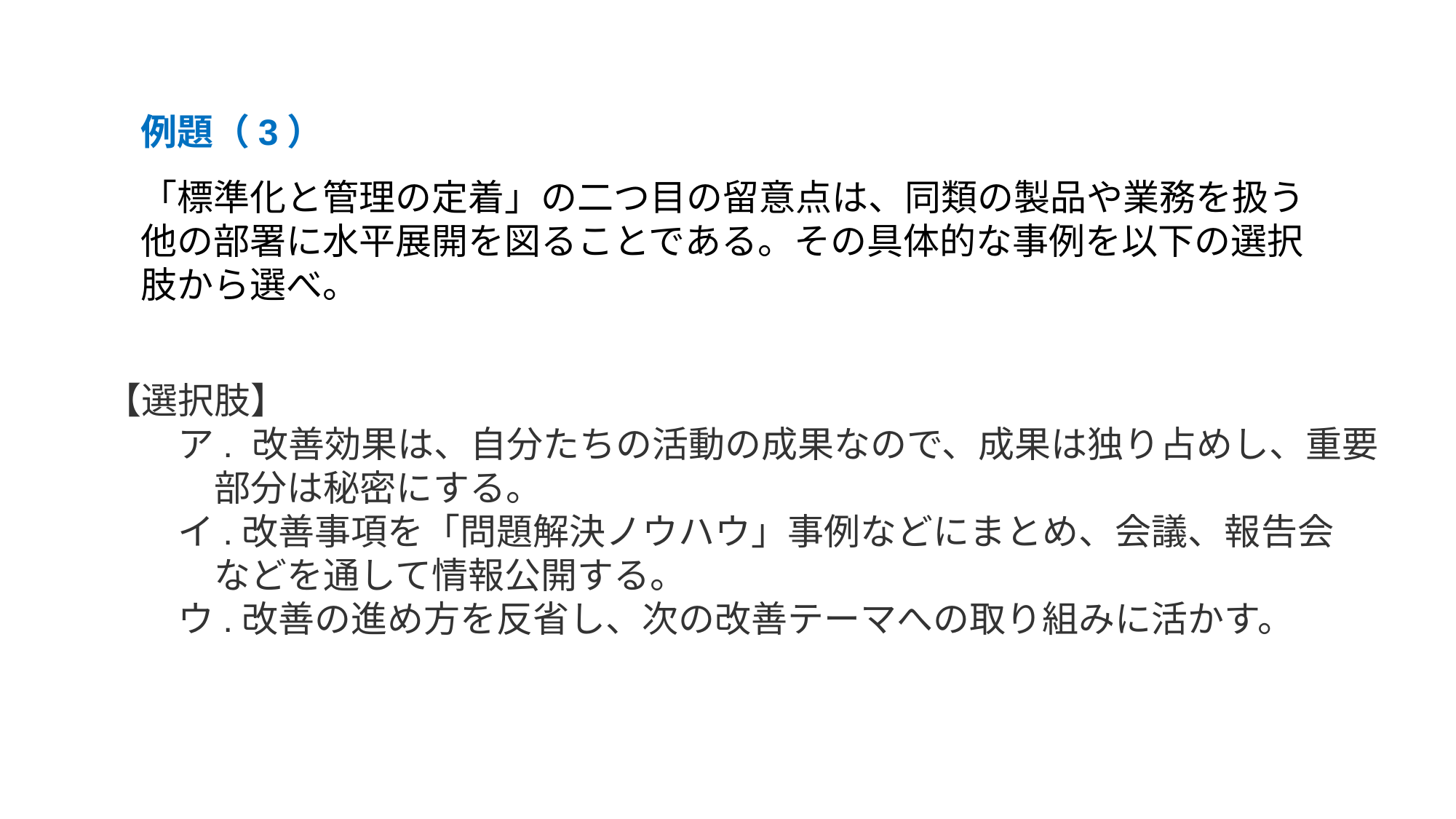

例題（3）

「標準化と管理の定着」の二つ目の留意点は、同類の製品や業務を扱う他の部署に水平展開を図ることである。その具体的な事例を以下の選択肢から選べ。
【選択肢】
　　ア. 改善効果は、自分たちの活動の成果なので、成果は独り占めし、重要
　　　部分は秘密にする。
　　イ.改善事項を「問題解決ノウハウ」事例などにまとめ、会議、報告会
　　　などを通して情報公開する。
　　ウ.改善の進め方を反省し、次の改善テーマへの取り組みに活かす。